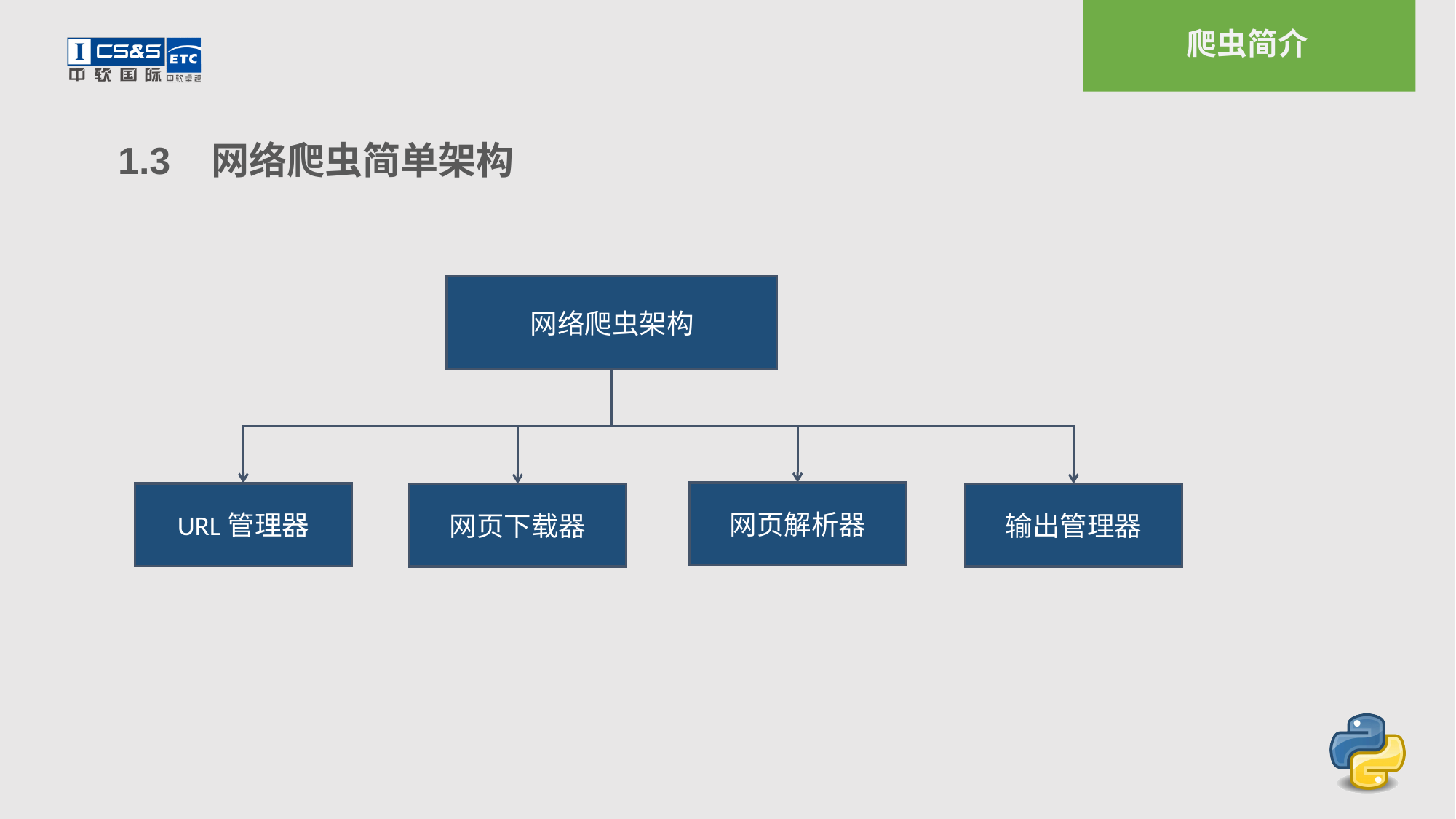

爬虫简介
1.3   网络爬虫简单架构
网络爬虫架构
网页解析器
URL管理器
网页下载器
输出管理器